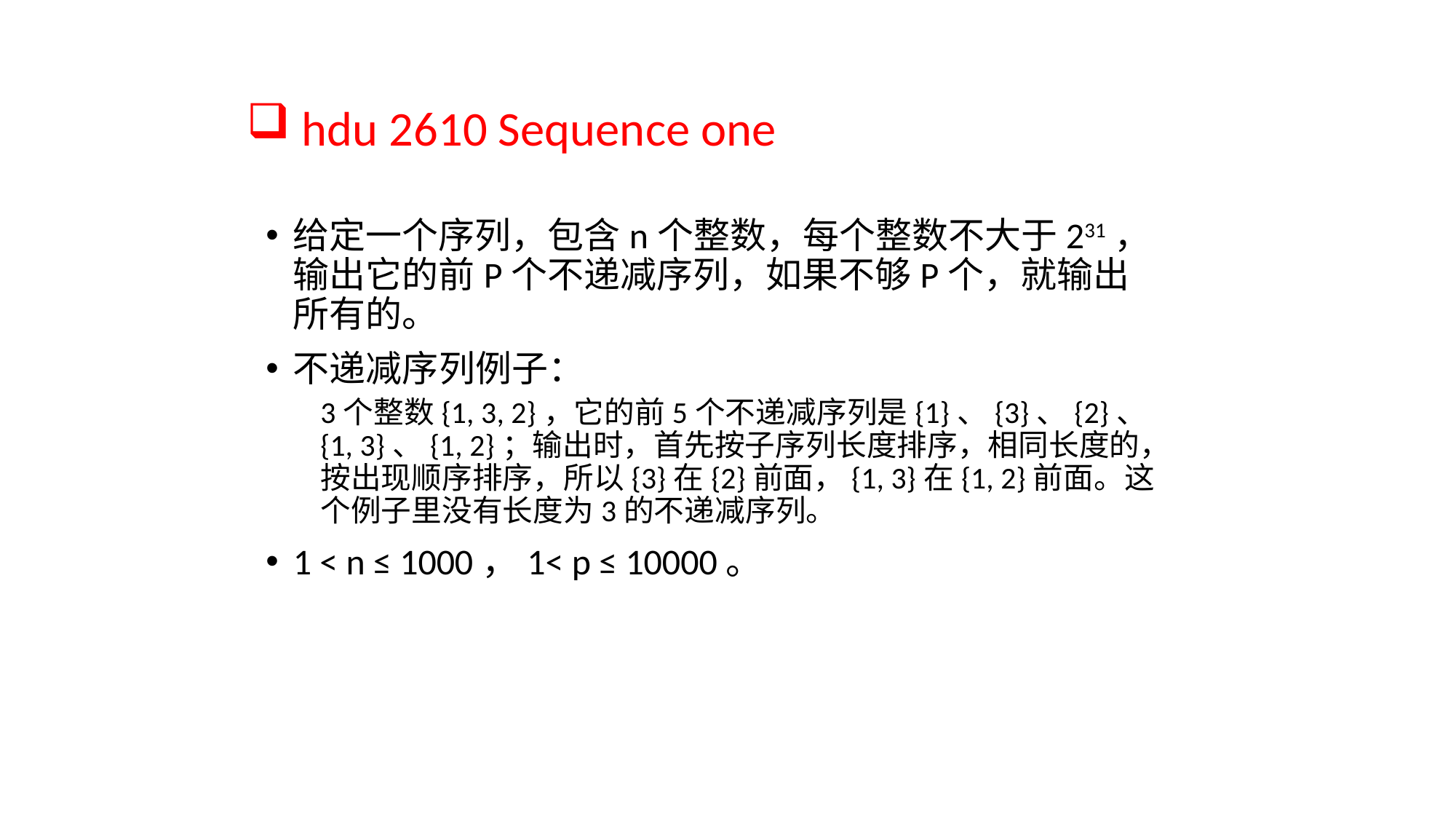

# hdu 2610 Sequence one
给定一个序列，包含n个整数，每个整数不大于231，输出它的前P个不递减序列，如果不够P个，就输出所有的。
不递减序列例子：
3个整数{1, 3, 2}，它的前5个不递减序列是{1}、{3}、{2}、{1, 3}、{1, 2}；输出时，首先按子序列长度排序，相同长度的，按出现顺序排序，所以{3}在{2}前面，{1, 3}在{1, 2}前面。这个例子里没有长度为3的不递减序列。
1 < n ≤ 1000，1< p ≤ 10000。